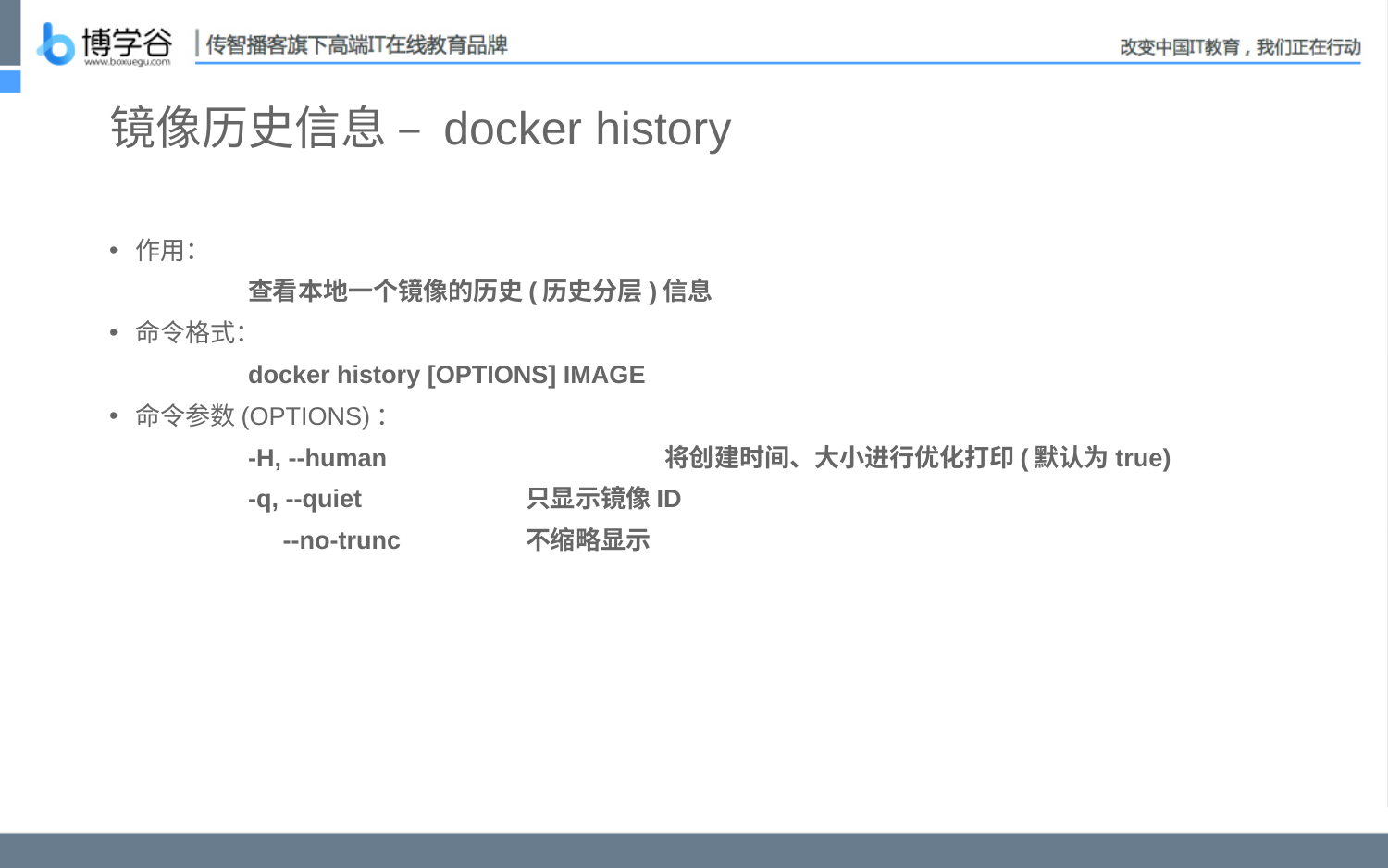

# 镜像历史信息 – docker history
作用：
	查看本地一个镜像的历史(历史分层)信息
命令格式：
	docker history [OPTIONS] IMAGE
命令参数(OPTIONS)：
	-H, --human		将创建时间、大小进行优化打印(默认为true)
	-q, --quiet           	只显示镜像ID
	     --no-trunc        	不缩略显示